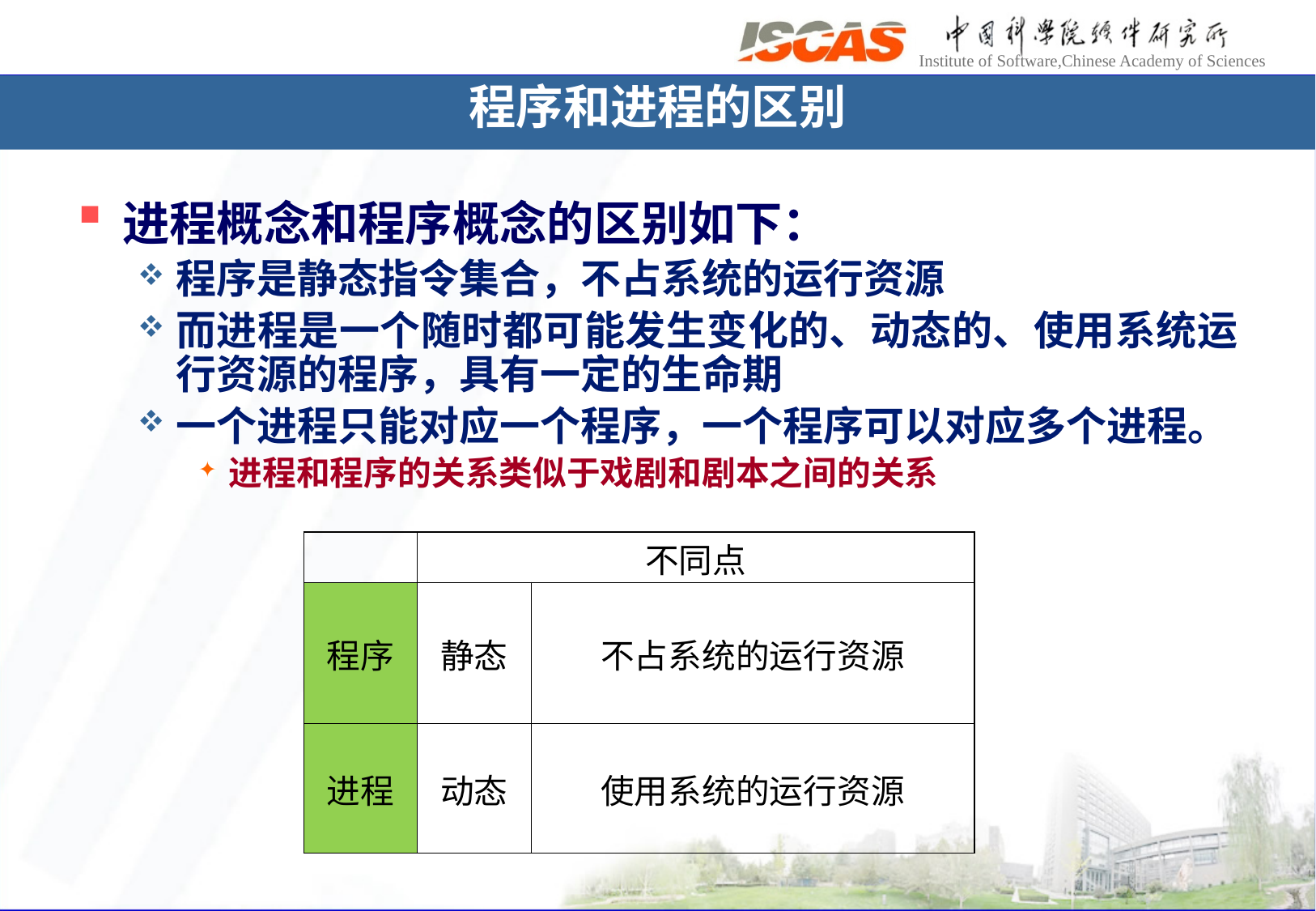

# 程序和进程的区别
进程概念和程序概念的区别如下：
程序是静态指令集合，不占系统的运行资源
而进程是一个随时都可能发生变化的、动态的、使用系统运行资源的程序，具有一定的生命期
一个进程只能对应一个程序，一个程序可以对应多个进程。
进程和程序的关系类似于戏剧和剧本之间的关系

|  | 不同点 |  |
| --- | --- | --- |
| 程序 | 静态 | 不占系统的运行资源 |
| 进程 | 动态 | 使用系统的运行资源 |